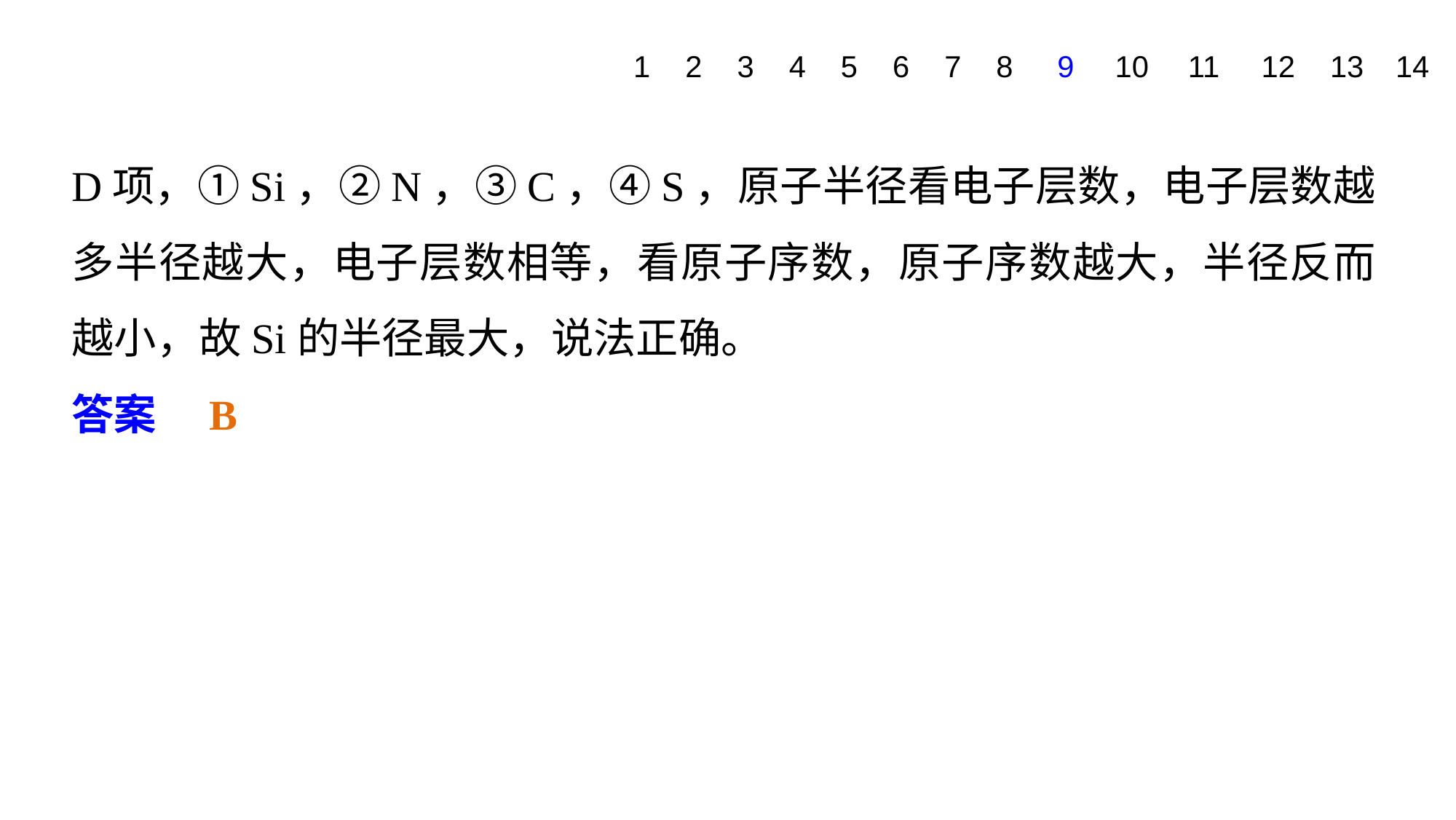

1
2
3
4
5
6
7
8
9
10
11
12
13
14
D项，①Si，②N，③C，④S，原子半径看电子层数，电子层数越多半径越大，电子层数相等，看原子序数，原子序数越大，半径反而越小，故Si的半径最大，说法正确。
答案　B